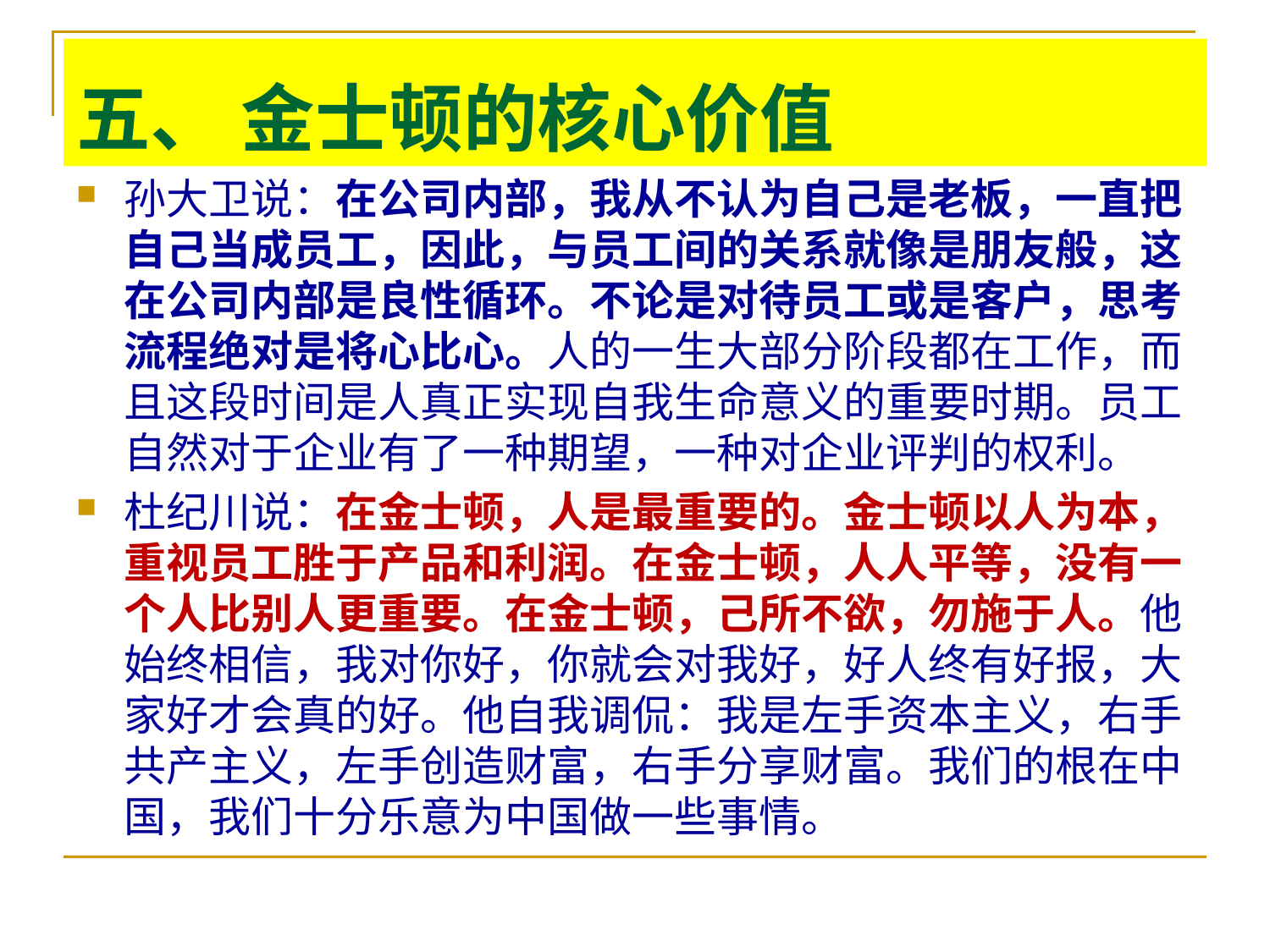

# 五、 金士顿的核心价值
孙大卫说：在公司内部，我从不认为自己是老板，一直把自己当成员工，因此，与员工间的关系就像是朋友般，这在公司内部是良性循环。不论是对待员工或是客户，思考流程绝对是将心比心。人的一生大部分阶段都在工作，而且这段时间是人真正实现自我生命意义的重要时期。员工自然对于企业有了一种期望，一种对企业评判的权利。
杜纪川说：在金士顿，人是最重要的。金士顿以人为本，重视员工胜于产品和利润。在金士顿，人人平等，没有一个人比别人更重要。在金士顿，己所不欲，勿施于人。他始终相信，我对你好，你就会对我好，好人终有好报，大家好才会真的好。他自我调侃：我是左手资本主义，右手共产主义，左手创造财富，右手分享财富。我们的根在中国，我们十分乐意为中国做一些事情。

62